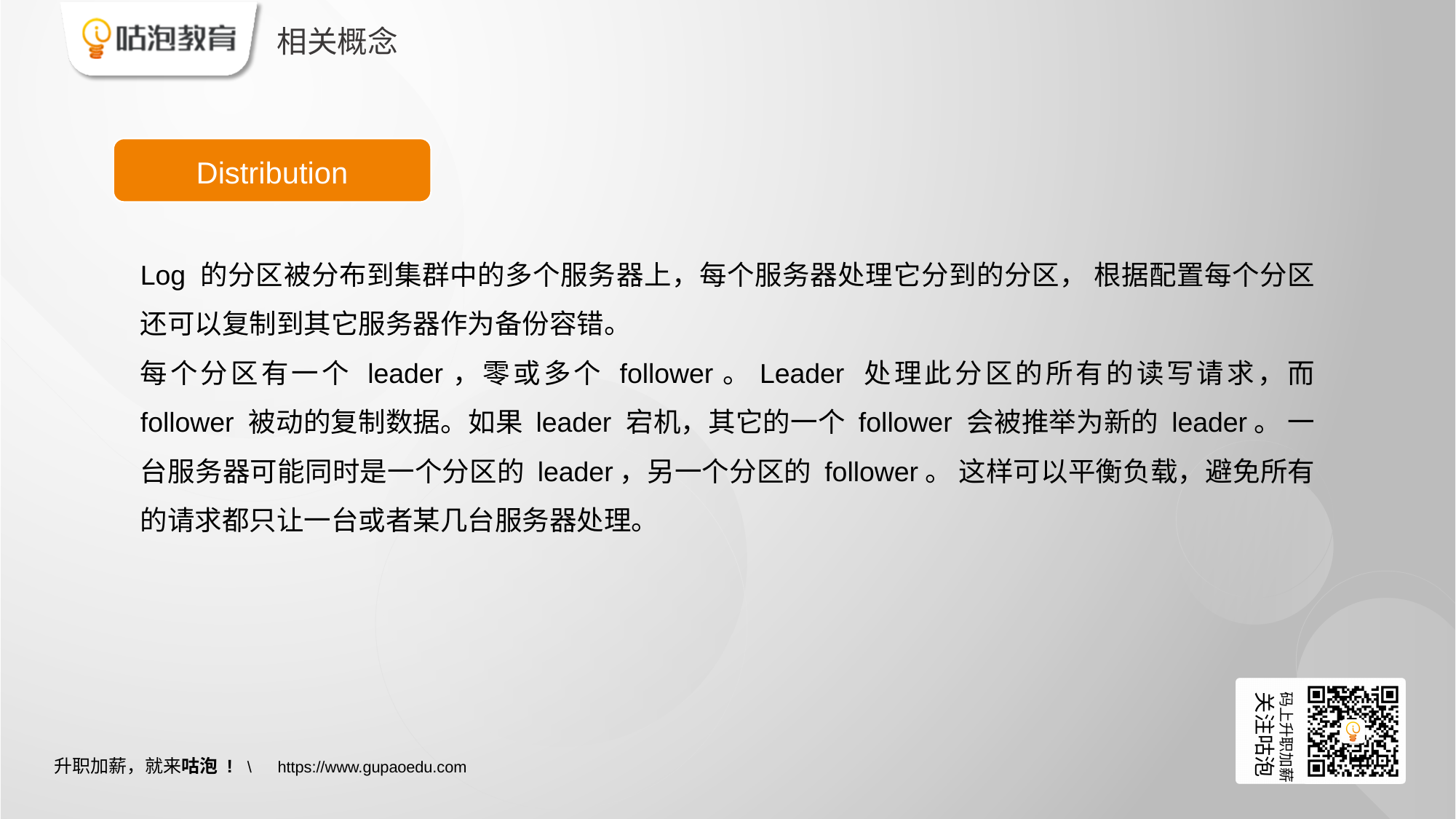

# 相关概念

Distribution
Log 的分区被分布到集群中的多个服务器上，每个服务器处理它分到的分区， 根据配置每个分区还可以复制到其它服务器作为备份容错。
每个分区有一个 leader，零或多个 follower。Leader 处理此分区的所有的读写请求，而 follower 被动的复制数据。如果 leader 宕机，其它的一个 follower 会被推举为新的 leader。 一台服务器可能同时是一个分区的 leader，另一个分区的 follower。 这样可以平衡负载，避免所有的请求都只让一台或者某几台服务器处理。